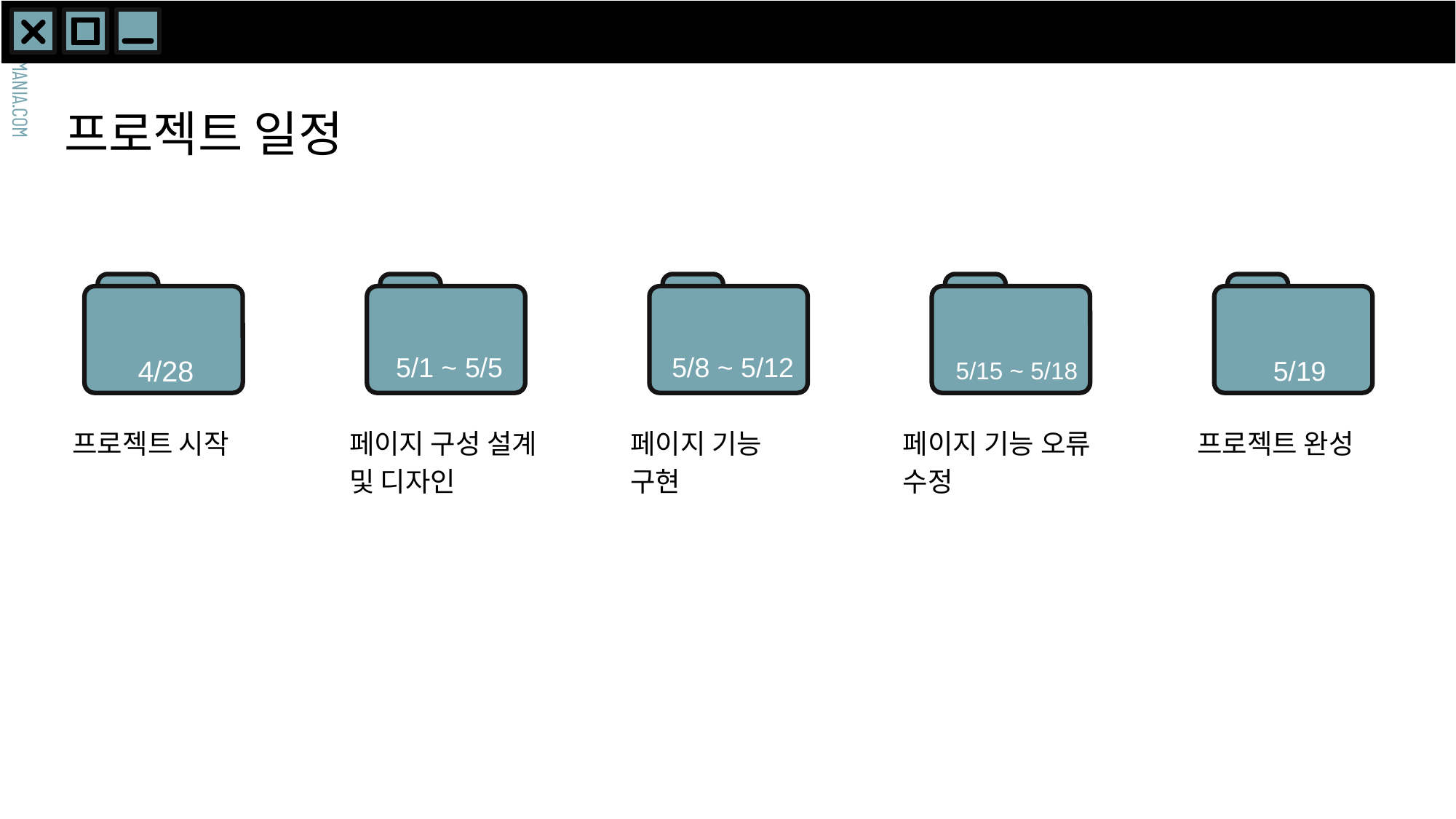

# 프로젝트 일정

5/1 ~ 5/5

5/8 ~ 5/12

5/15 ~ 5/18
4/28
5/19
페이지 구성 설계 및 디자인
페이지 기능 구현
페이지 기능 오류 수정
프로젝트 시작
프로젝트 완성